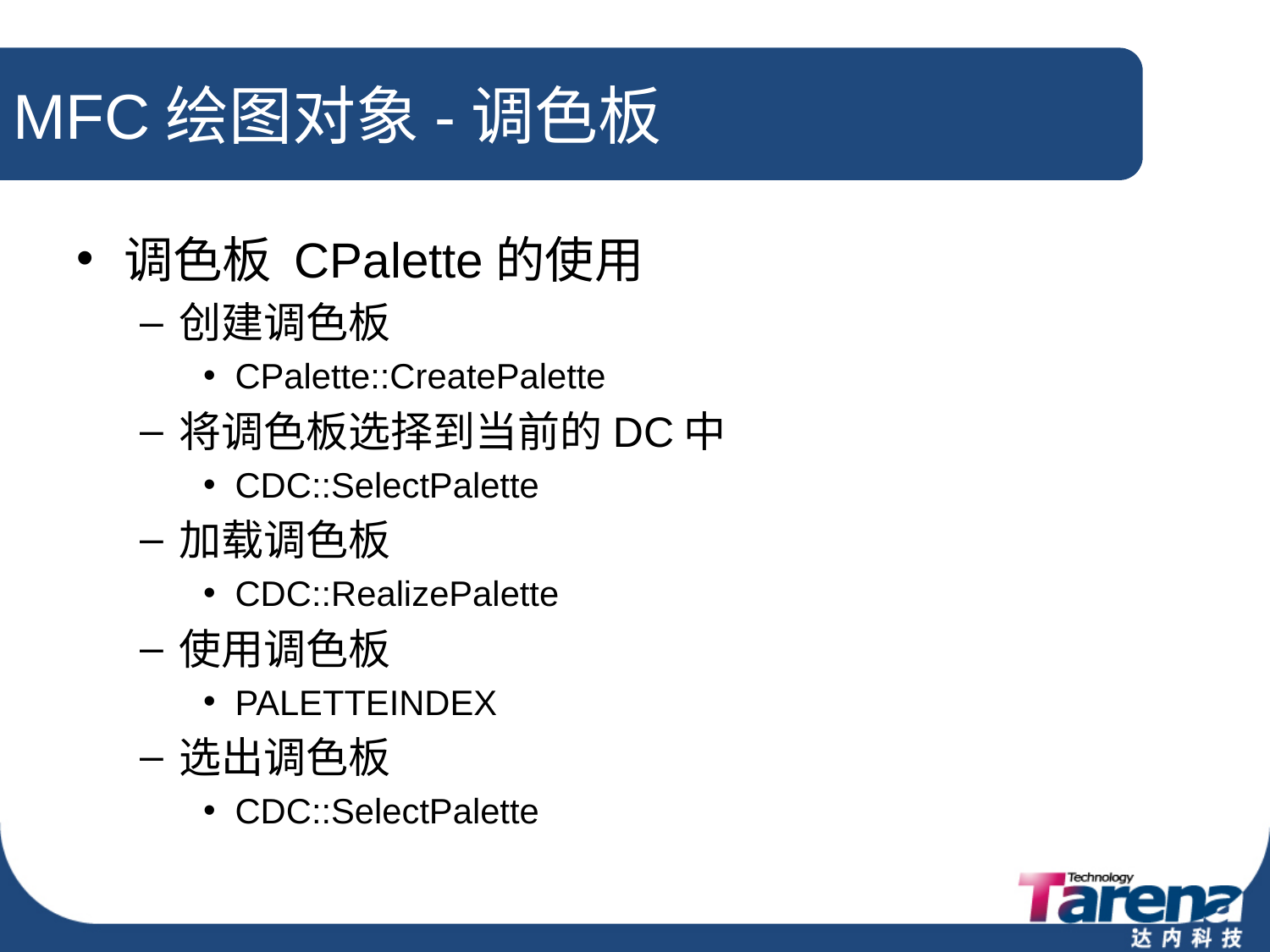

# MFC绘图对象-调色板
调色板 CPalette的使用
创建调色板
CPalette::CreatePalette
将调色板选择到当前的DC中
CDC::SelectPalette
加载调色板
CDC::RealizePalette
使用调色板
PALETTEINDEX
选出调色板
CDC::SelectPalette